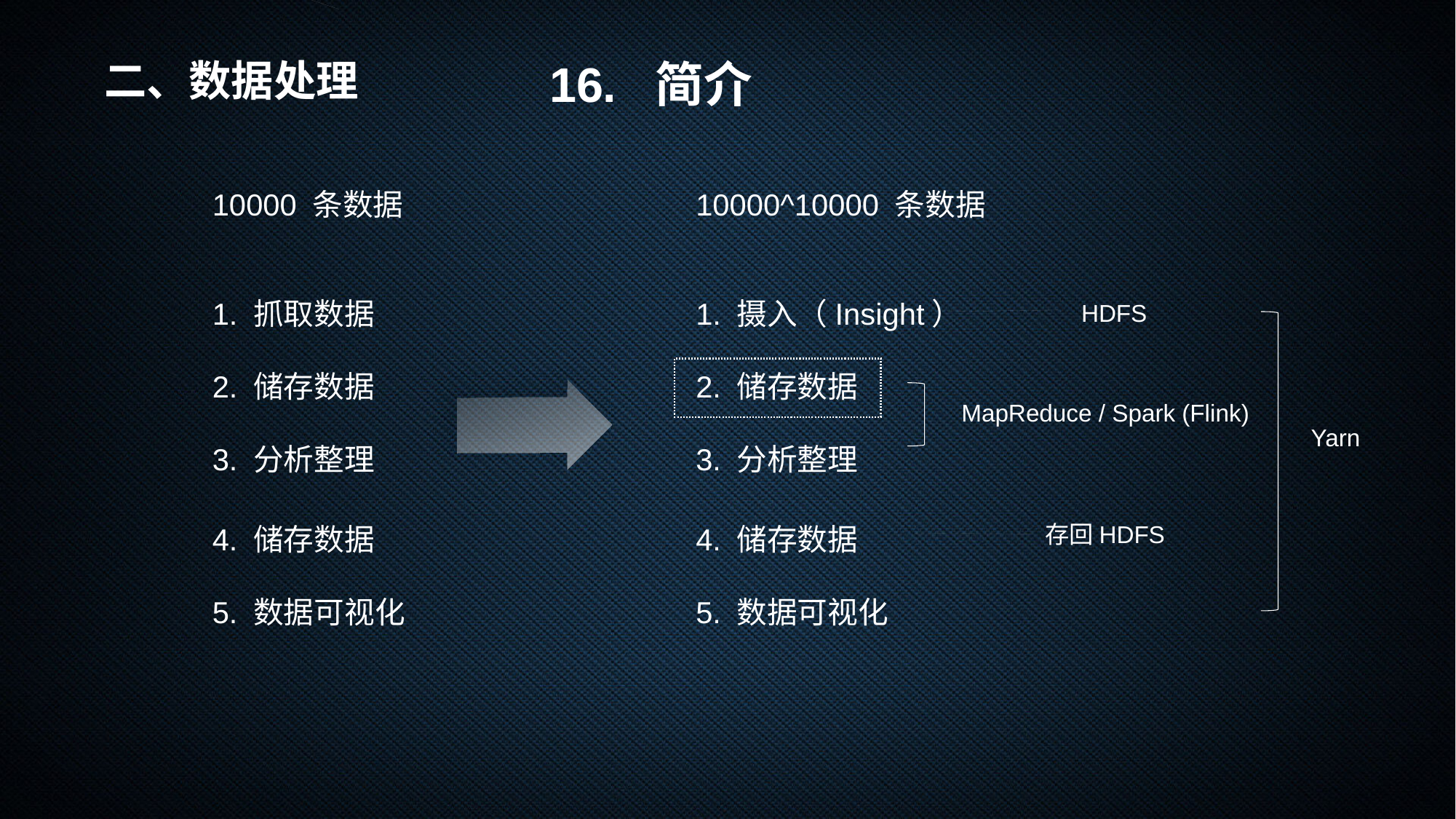

二、数据处理
16.  简介
10000^10000 条数据

1. 摄入（Insight）

2. 储存数据

3. 分析整理

4. 储存数据

5. 数据可视化
10000 条数据

1. 抓取数据

2. 储存数据

3. 分析整理

4. 储存数据

5. 数据可视化

HDFS

MapReduce / Spark (Flink)
Yarn
存回HDFS